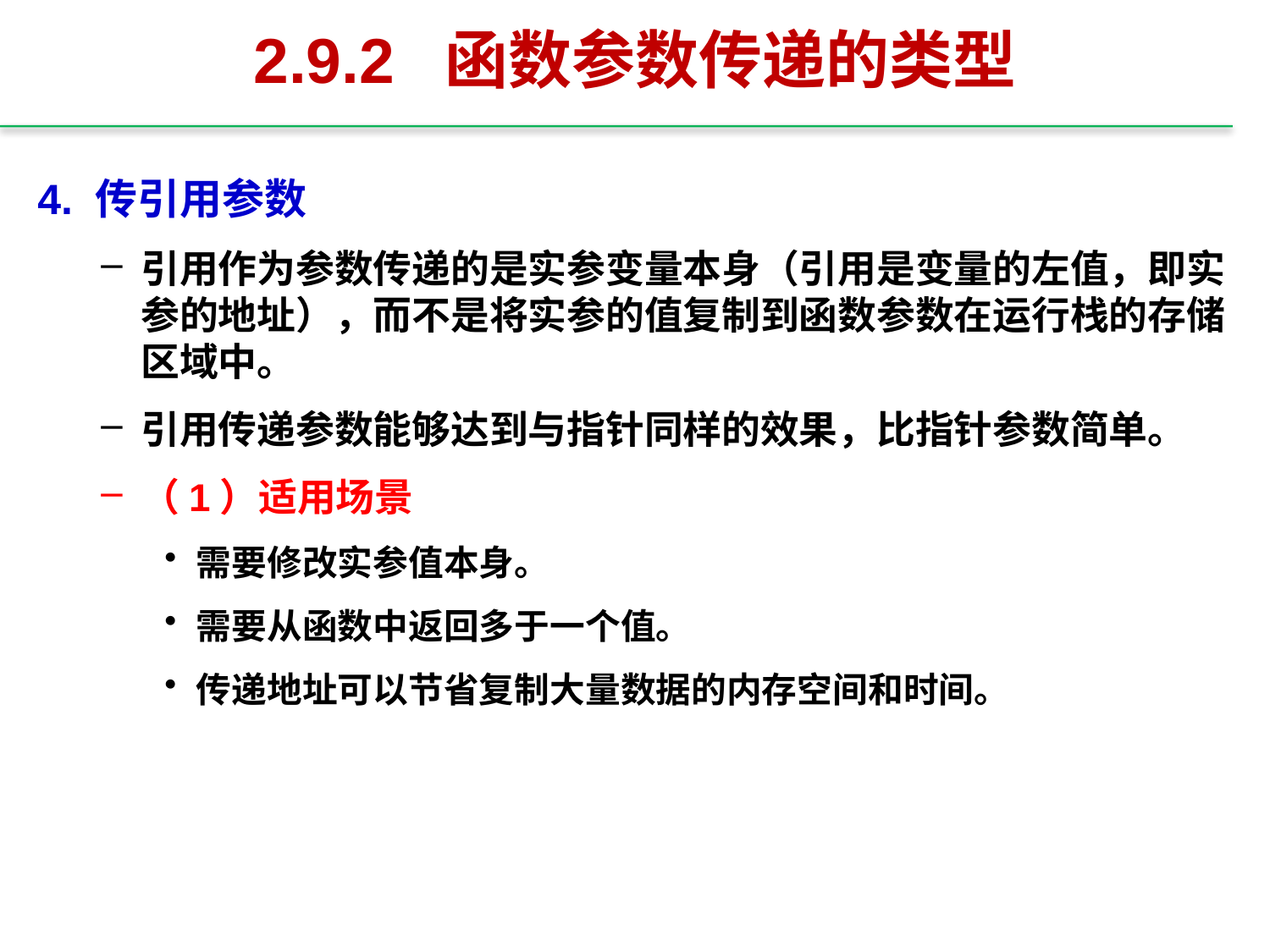

# 2.9.2  函数参数传递的类型
4. 传引用参数
引用作为参数传递的是实参变量本身（引用是变量的左值，即实参的地址），而不是将实参的值复制到函数参数在运行栈的存储区域中。
引用传递参数能够达到与指针同样的效果，比指针参数简单。
（1）适用场景
需要修改实参值本身。
需要从函数中返回多于一个值。
传递地址可以节省复制大量数据的内存空间和时间。